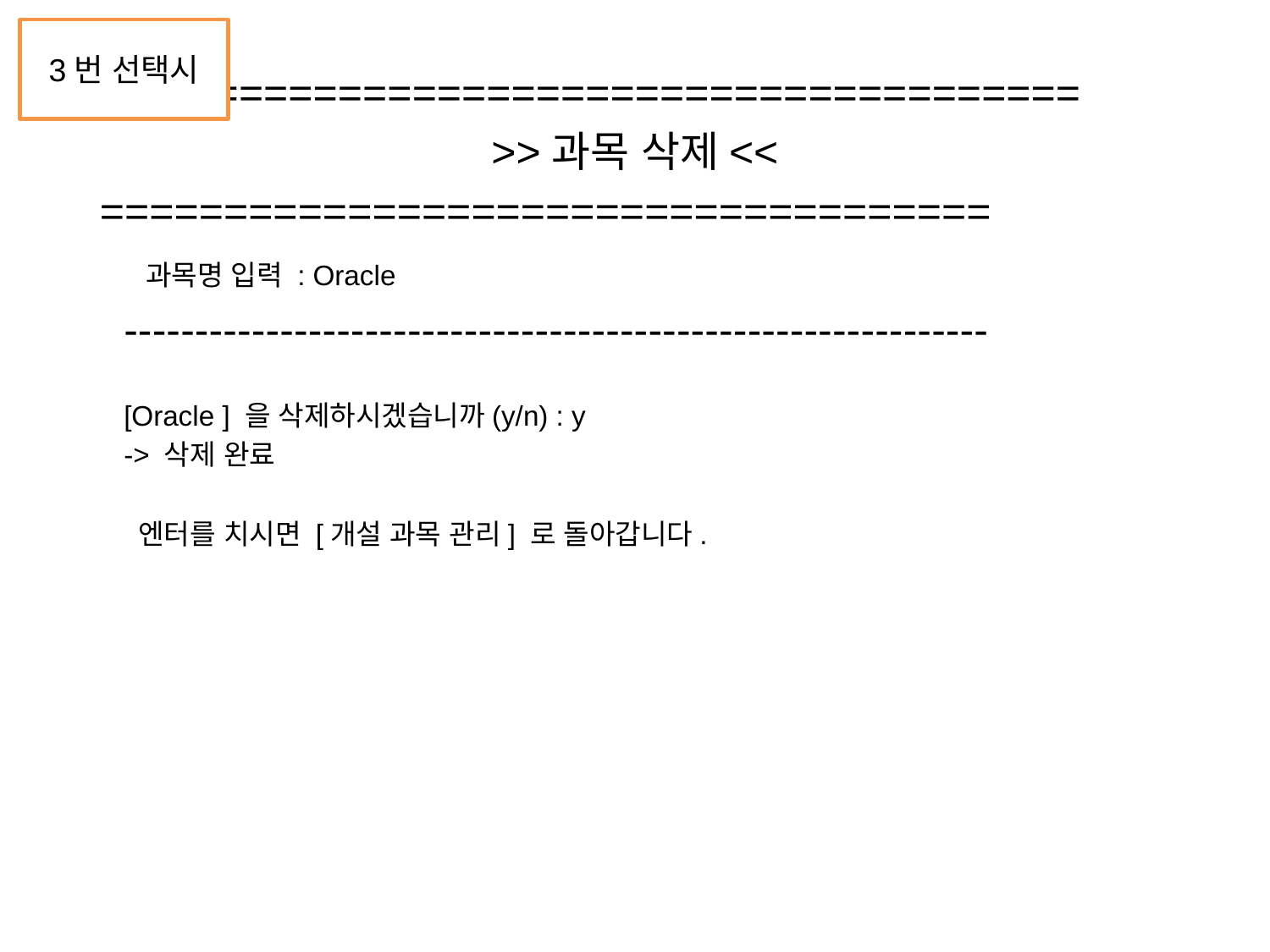

3번 선택시
====================================
>>과목 삭제<<
  ====================================
	 과목명 입력 : Oracle
	-------------------------------------------------------------

	[Oracle ] 을 삭제하시겠습니까(y/n) : y
	-> 삭제 완료

	 엔터를 치시면 [개설 과목 관리] 로 돌아갑니다.